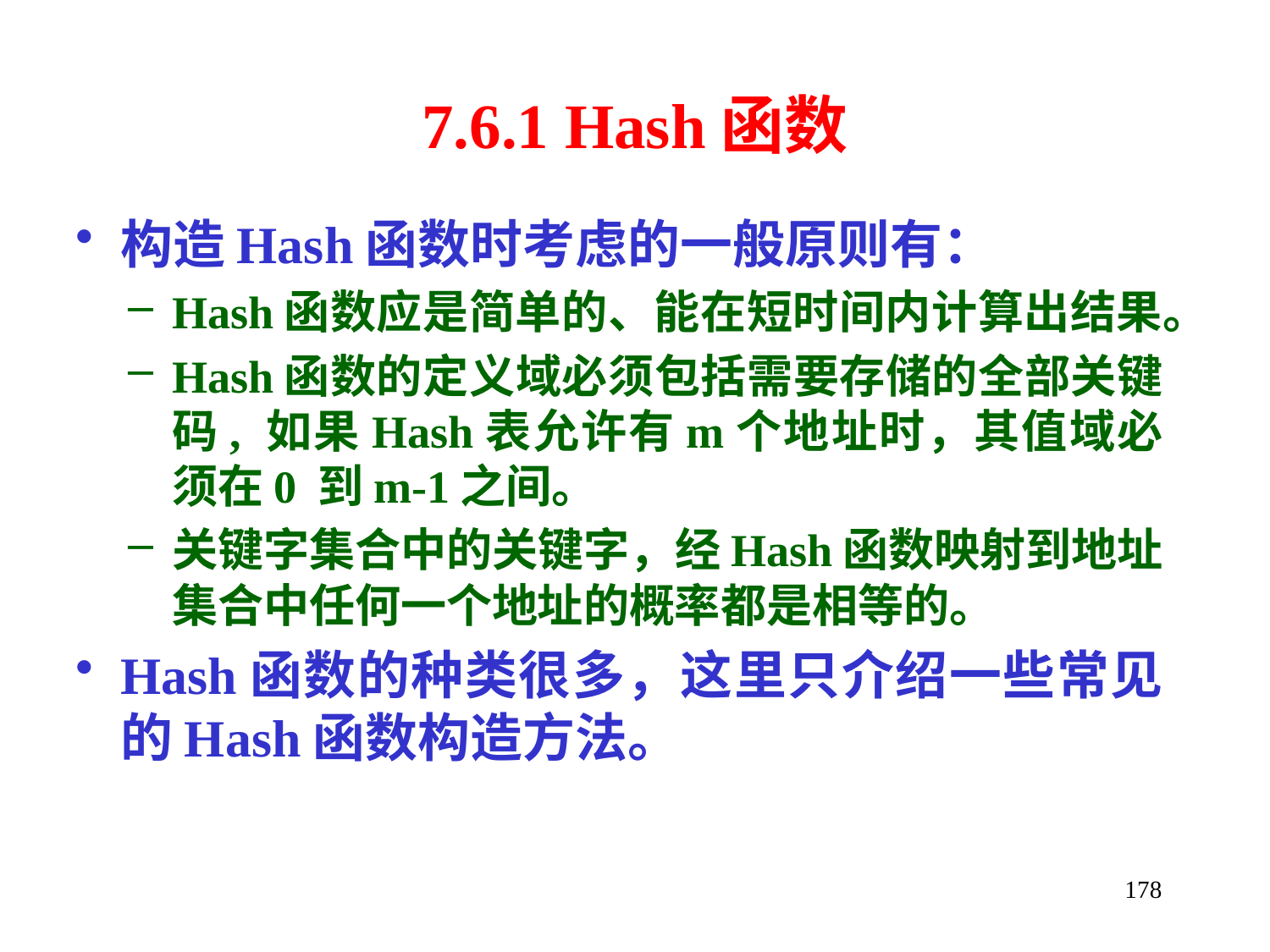

7.6.1 Hash函数
构造Hash函数时考虑的一般原则有：
Hash函数应是简单的、能在短时间内计算出结果。
Hash函数的定义域必须包括需要存储的全部关键码, 如果Hash表允许有m个地址时，其值域必须在0 到m-1之间。
关键字集合中的关键字，经Hash函数映射到地址集合中任何一个地址的概率都是相等的。
Hash函数的种类很多，这里只介绍一些常见的Hash函数构造方法。

178